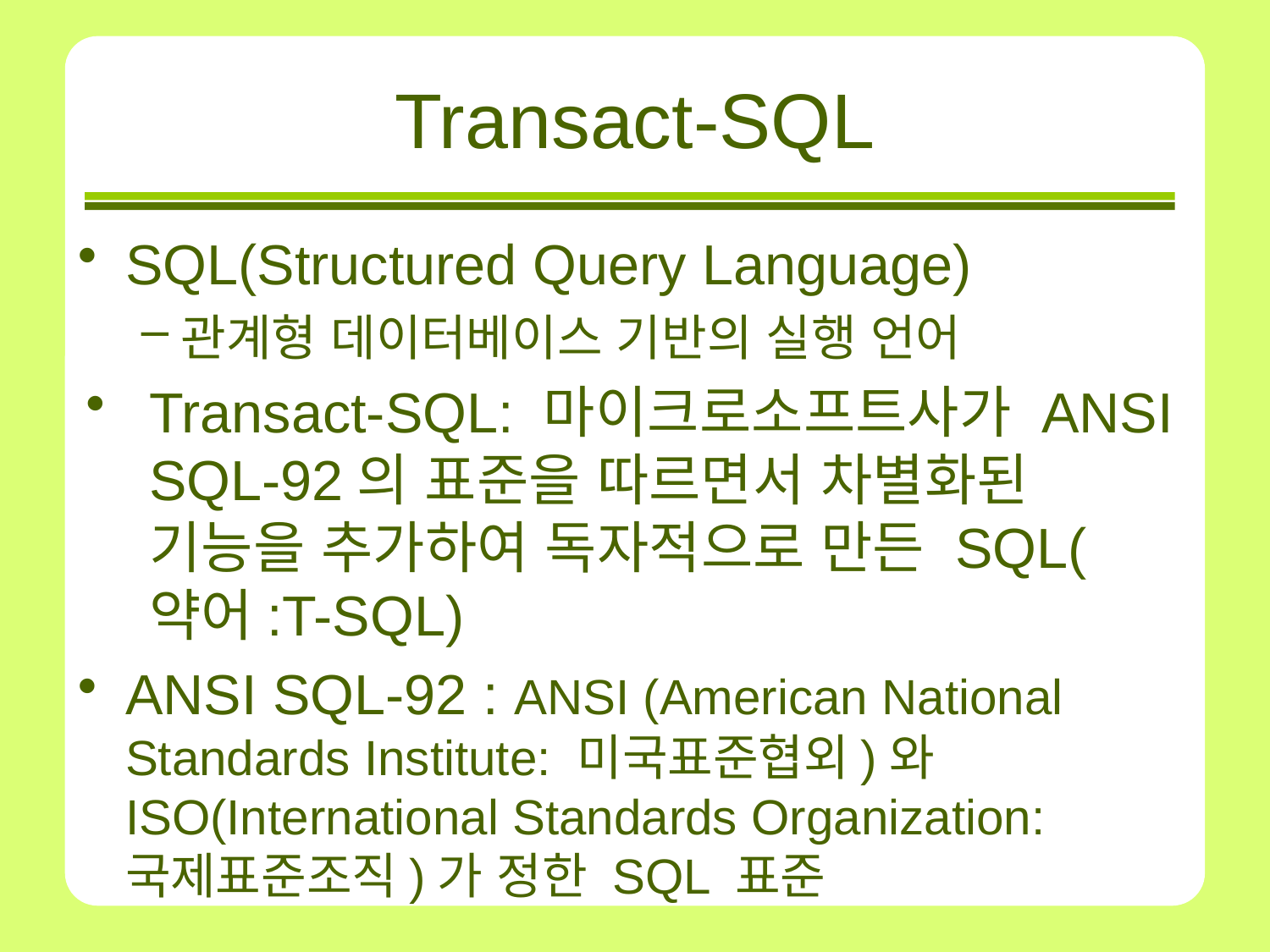

# Transact-SQL
SQL(Structured Query Language)
관계형 데이터베이스 기반의 실행 언어
Transact-SQL: 마이크로소프트사가 ANSI SQL-92의 표준을 따르면서 차별화된 기능을 추가하여 독자적으로 만든 SQL(약어:T-SQL)
ANSI SQL-92 : ANSI (American National Standards Institute: 미국표준협외)와 ISO(International Standards Organization:국제표준조직)가 정한 SQL 표준